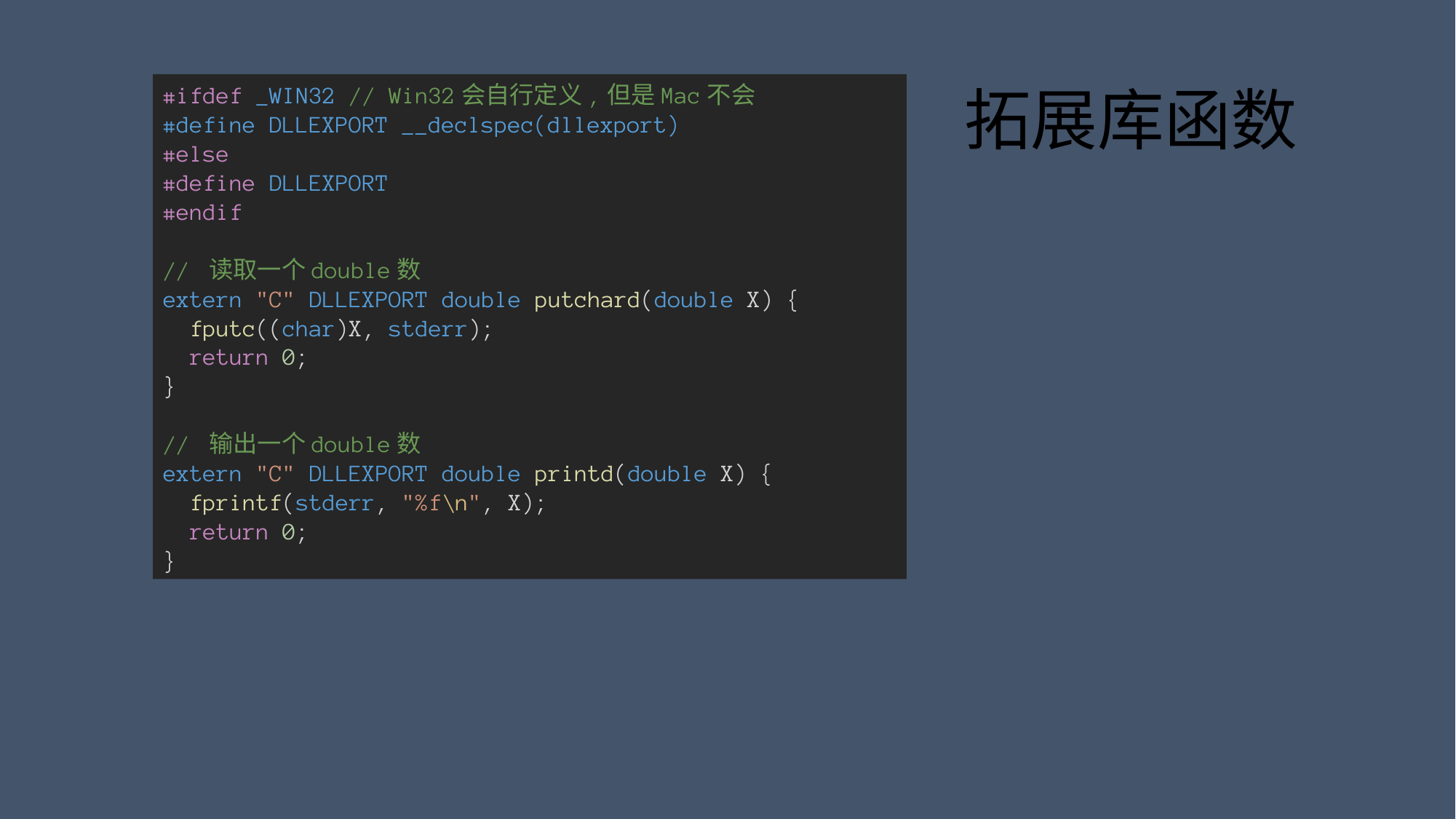

# 拓展库函数
#ifdef _WIN32 // Win32会自行定义,但是Mac不会
#define DLLEXPORT __declspec(dllexport)
#else
#define DLLEXPORT
#endif
// 读取一个double数
extern "C" DLLEXPORT double putchard(double X) {
  fputc((char)X, stderr);
  return 0;
}
// 输出一个double数
extern "C" DLLEXPORT double printd(double X) {
  fprintf(stderr, "%f\n", X);
  return 0;
}